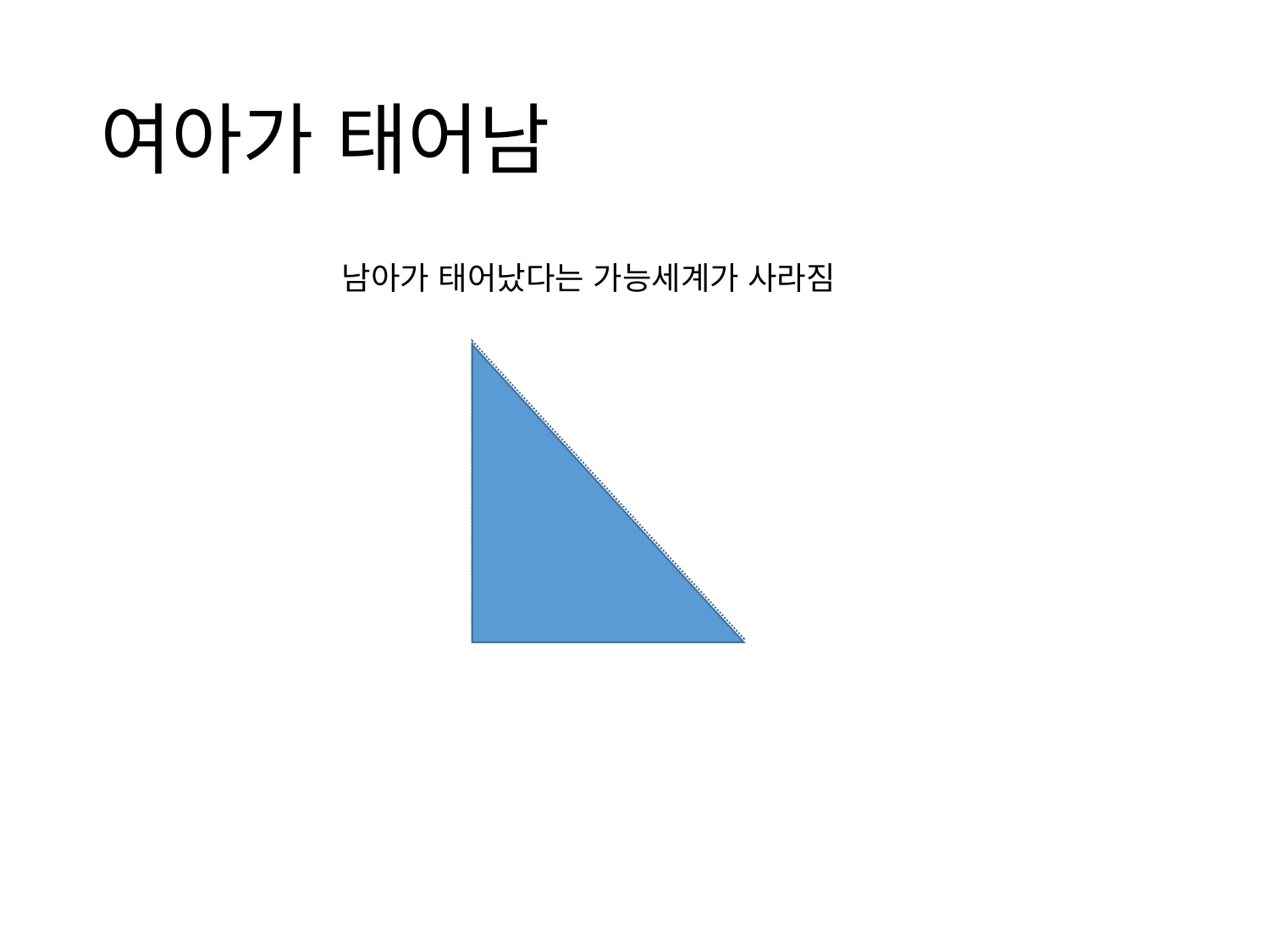

# 여아가 태어남
남아가 태어났다는 가능세계가 사라짐